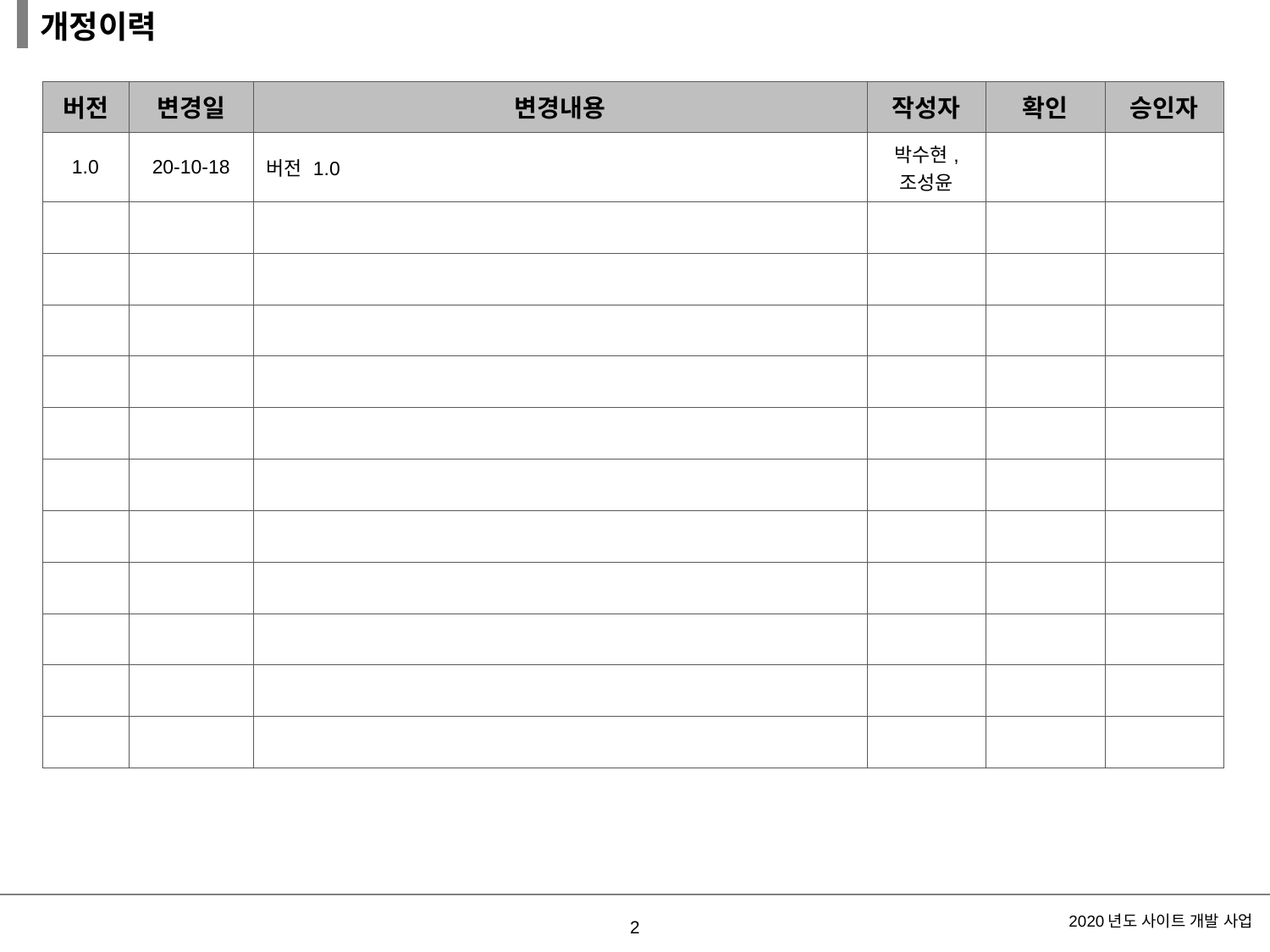

개정이력
| 버전 | 변경일 | 변경내용 | 작성자 | 확인 | 승인자 |
| --- | --- | --- | --- | --- | --- |
| 1.0 | 20-10-18 | 버전 1.0 | 박수현, 조성윤 |  |  |
|  |  |  |  |  |  |
|  |  |  |  |  |  |
|  |  |  |  |  |  |
|  |  |  |  |  |  |
|  |  |  |  |  |  |
|  |  |  |  |  |  |
|  |  |  |  |  |  |
|  |  |  |  |  |  |
|  |  |  |  |  |  |
|  |  |  |  |  |  |
|  |  |  |  |  |  |
2020년도 사이트 개발 사업
2